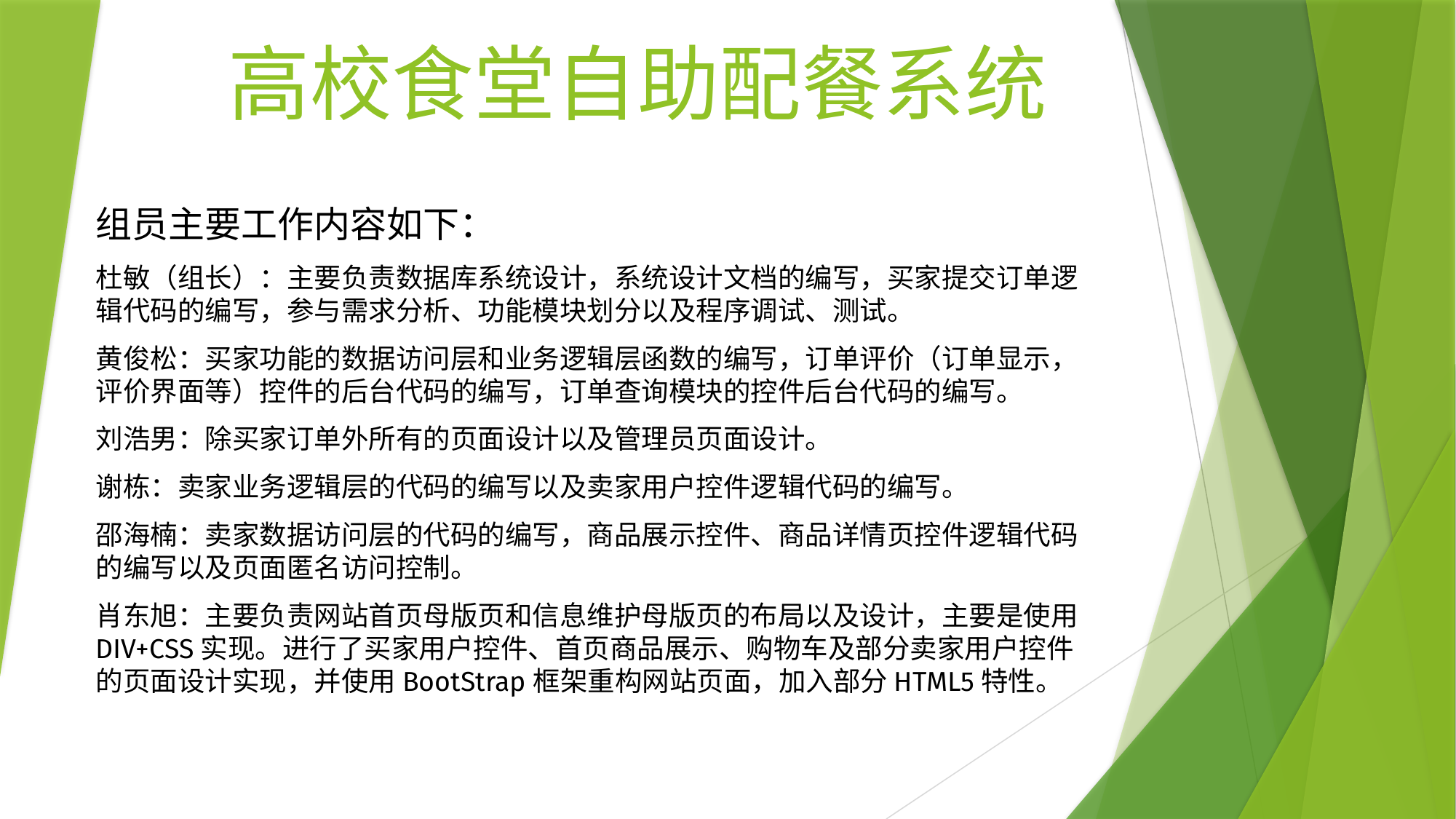

# 高校食堂自助配餐系统
组员主要工作内容如下：
杜敏（组长）：主要负责数据库系统设计，系统设计文档的编写，买家提交订单逻辑代码的编写，参与需求分析、功能模块划分以及程序调试、测试。
黄俊松：买家功能的数据访问层和业务逻辑层函数的编写，订单评价（订单显示，评价界面等）控件的后台代码的编写，订单查询模块的控件后台代码的编写。
刘浩男：除买家订单外所有的页面设计以及管理员页面设计。
谢栋：卖家业务逻辑层的代码的编写以及卖家用户控件逻辑代码的编写。
邵海楠：卖家数据访问层的代码的编写，商品展示控件、商品详情页控件逻辑代码的编写以及页面匿名访问控制。
肖东旭：主要负责网站首页母版页和信息维护母版页的布局以及设计，主要是使用DIV+CSS实现。进行了买家用户控件、首页商品展示、购物车及部分卖家用户控件的页面设计实现，并使用BootStrap框架重构网站页面，加入部分HTML5特性。